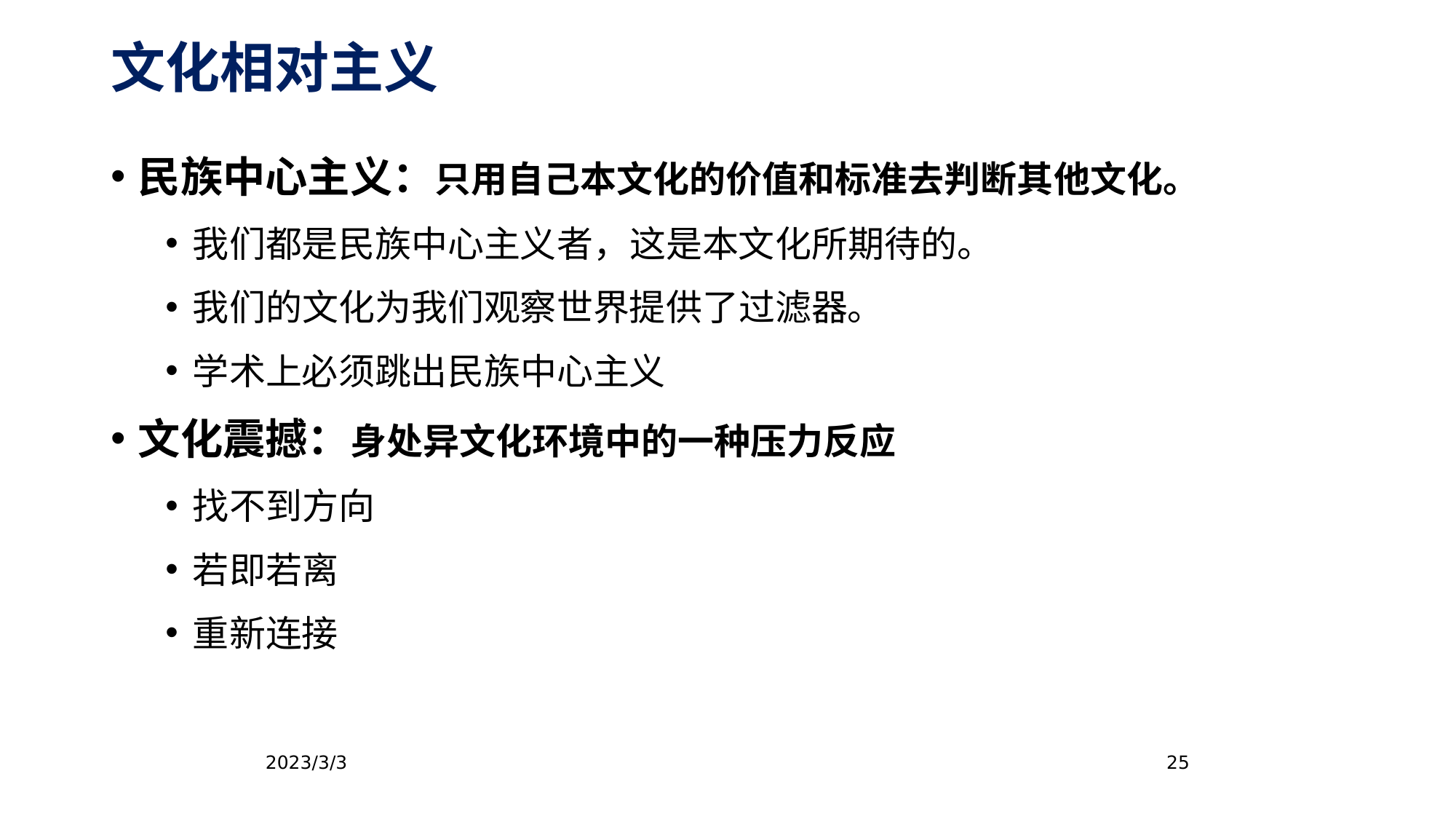

文化相对主义
民族中心主义：只用自己本文化的价值和标准去判断其他文化。
我们都是民族中心主义者，这是本文化所期待的。
我们的文化为我们观察世界提供了过滤器。
学术上必须跳出民族中心主义
文化震撼：身处异文化环境中的一种压力反应
找不到方向
若即若离
重新连接
2023/3/3
25